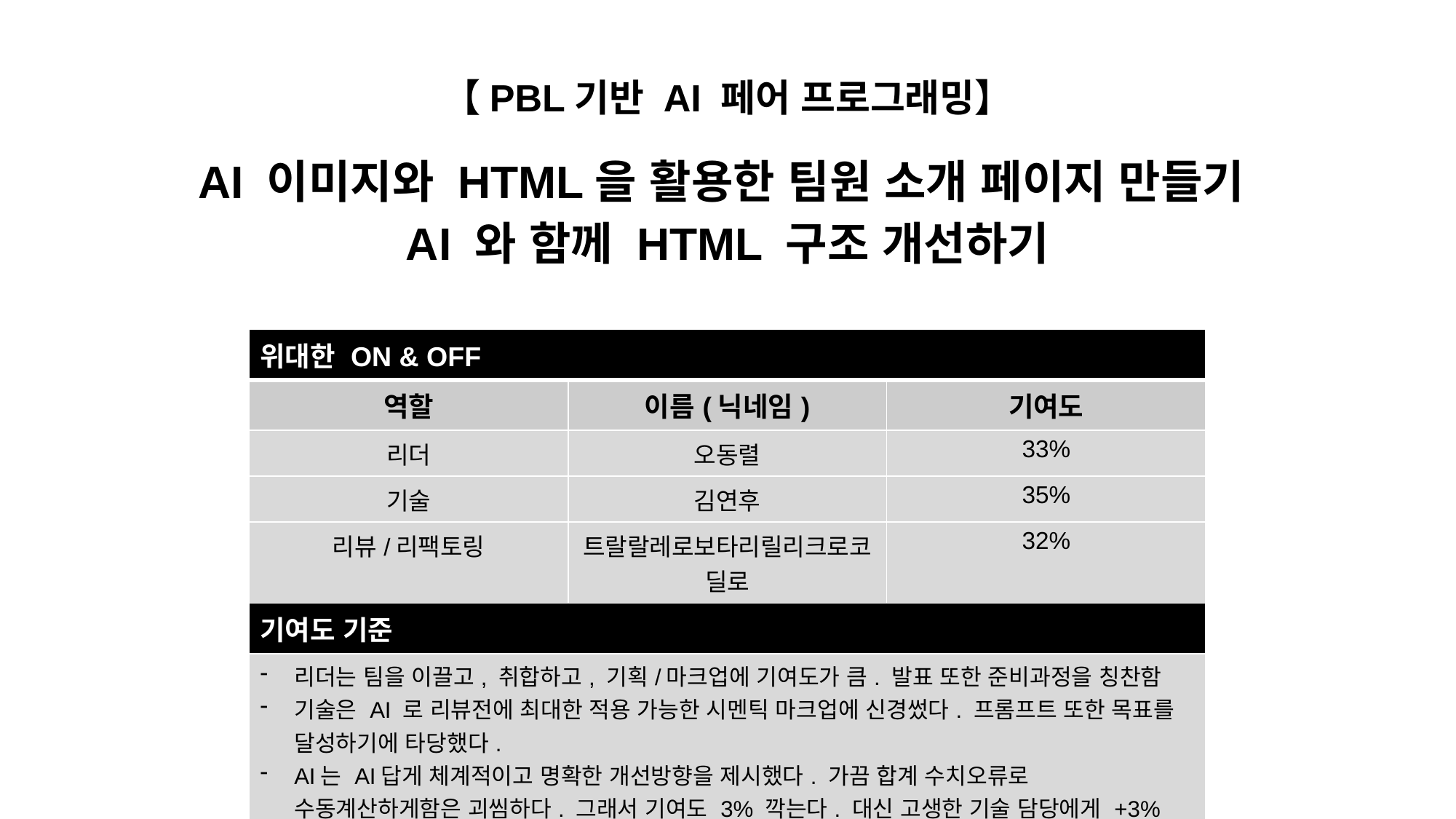

【PBL기반 AI 페어 프로그래밍】

AI 이미지와 HTML을 활용한 팀원 소개 페이지 만들기
AI 와 함께 HTML 구조 개선하기
| 위대한 ON & OFF |  |  |
| --- | --- | --- |
| 역할 | 이름(닉네임) | 기여도 |
| 리더 | 오동렬 | 33% |
| 기술 | 김연후 | 35% |
| 리뷰/리팩토링 | 트랄랄레로보타리릴리크로코딜로 | 32% |
| 기여도 기준 |  |  |
| 리더는 팀을 이끌고, 취합하고, 기획/마크업에 기여도가 큼. 발표 또한 준비과정을 칭찬함 기술은 AI 로 리뷰전에 최대한 적용 가능한 시멘틱 마크업에 신경썼다. 프롬프트 또한 목표를 달성하기에 타당했다. AI는 AI답게 체계적이고 명확한 개선방향을 제시했다. 가끔 합계 수치오류로 수동계산하게함은 괴씸하다. 그래서 기여도 3% 깍는다. 대신 고생한 기술 담당에게 +3% |  |  |